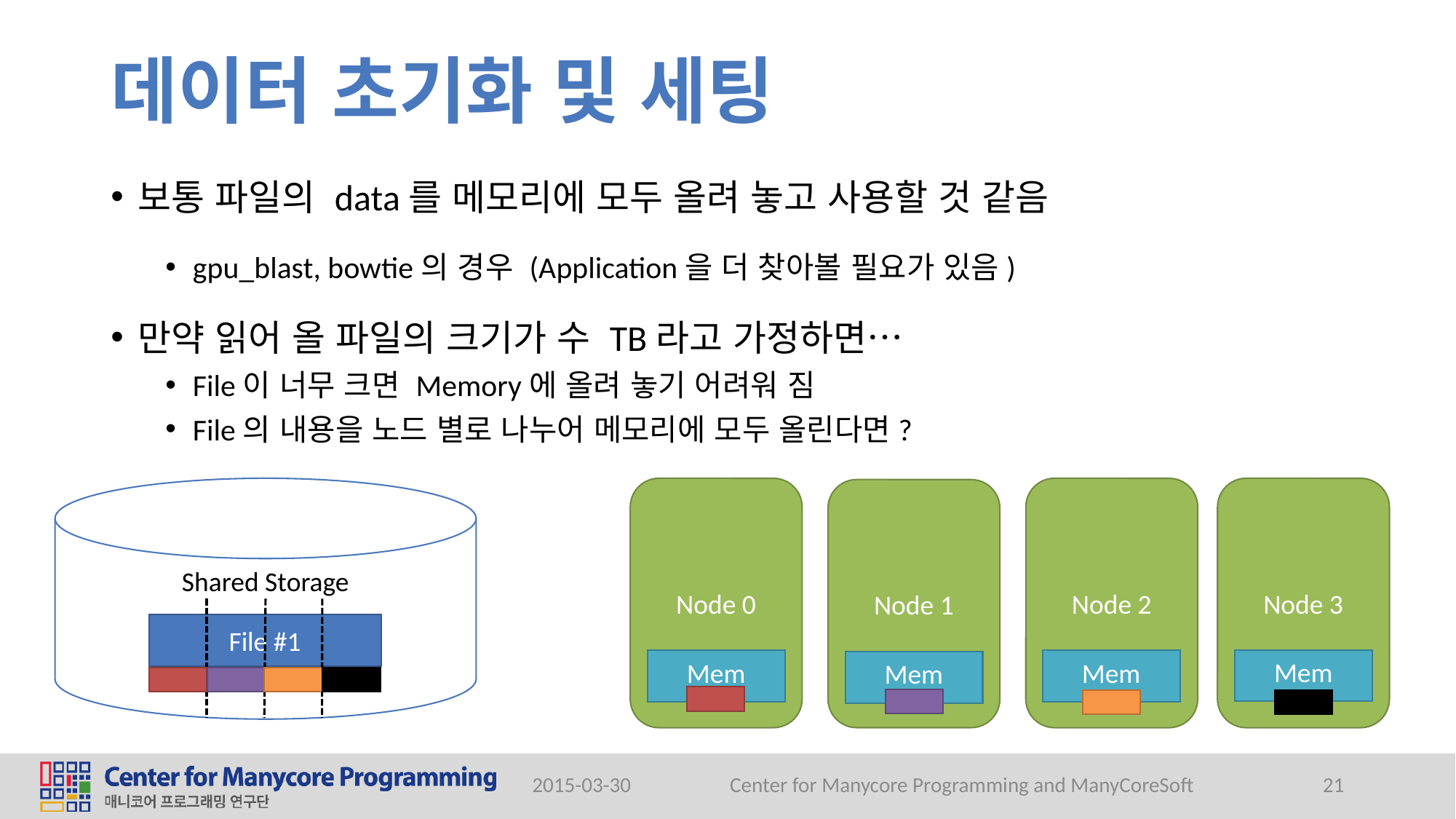

# 데이터 초기화 및 세팅
보통 파일의 data를 메모리에 모두 올려 놓고 사용할 것 같음
gpu_blast, bowtie의 경우 (Application을 더 찾아볼 필요가 있음)
만약 읽어 올 파일의 크기가 수 TB라고 가정하면…
File이 너무 크면 Memory에 올려 놓기 어려워 짐
File의 내용을 노드 별로 나누어 메모리에 모두 올린다면?
Shared Storage
Node 2
Node 0
Node 3
Node 1
File #1
Mem
Mem
Mem
Mem

2015-03-30
Center for Manycore Programming and ManyCoreSoft
21